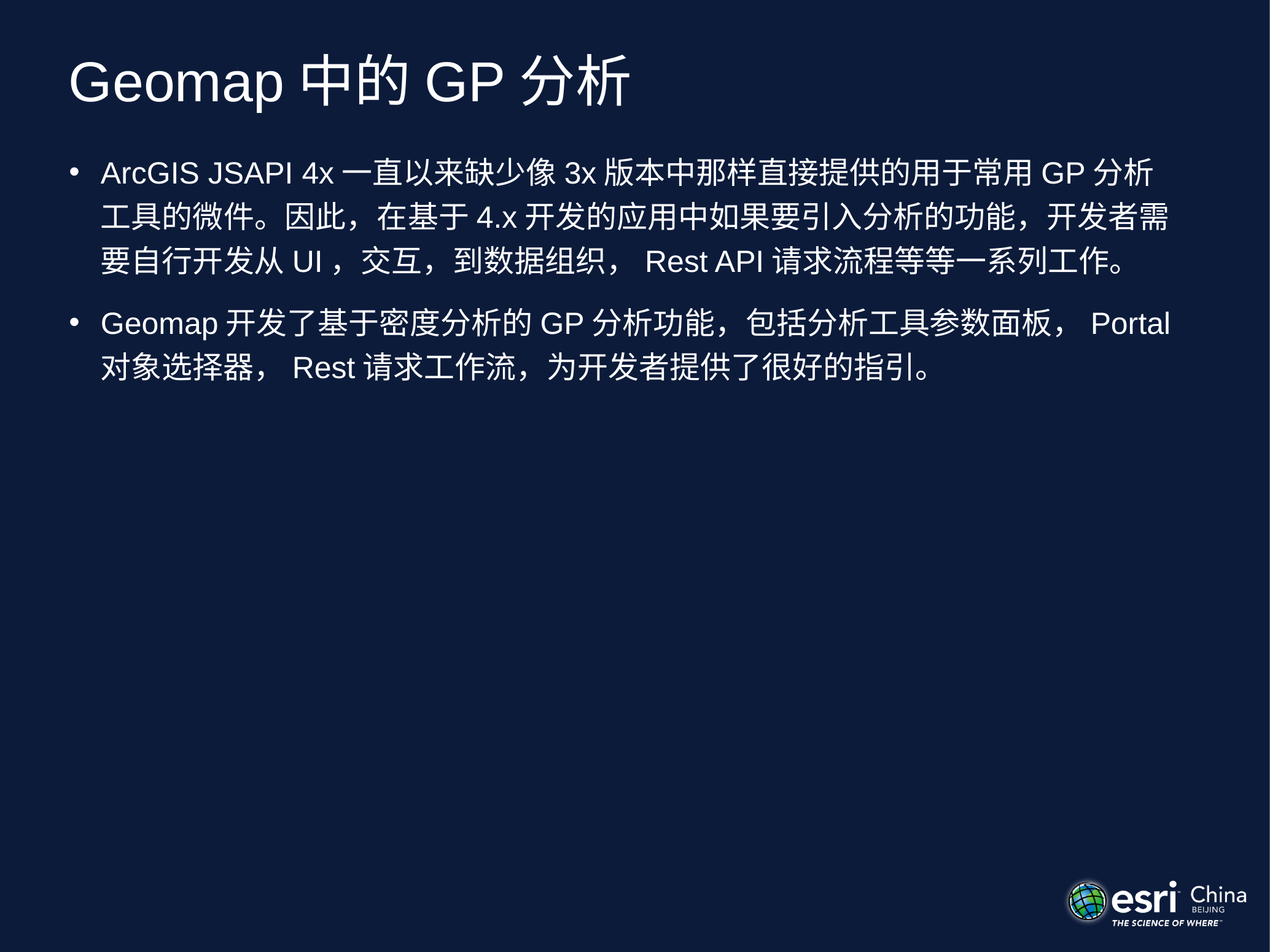

# Geomap中的GP分析
ArcGIS JSAPI 4x一直以来缺少像3x版本中那样直接提供的用于常用GP分析工具的微件。因此，在基于4.x开发的应用中如果要引入分析的功能，开发者需要自行开发从UI，交互，到数据组织，Rest API请求流程等等一系列工作。
Geomap开发了基于密度分析的GP分析功能，包括分析工具参数面板，Portal对象选择器，Rest请求工作流，为开发者提供了很好的指引。